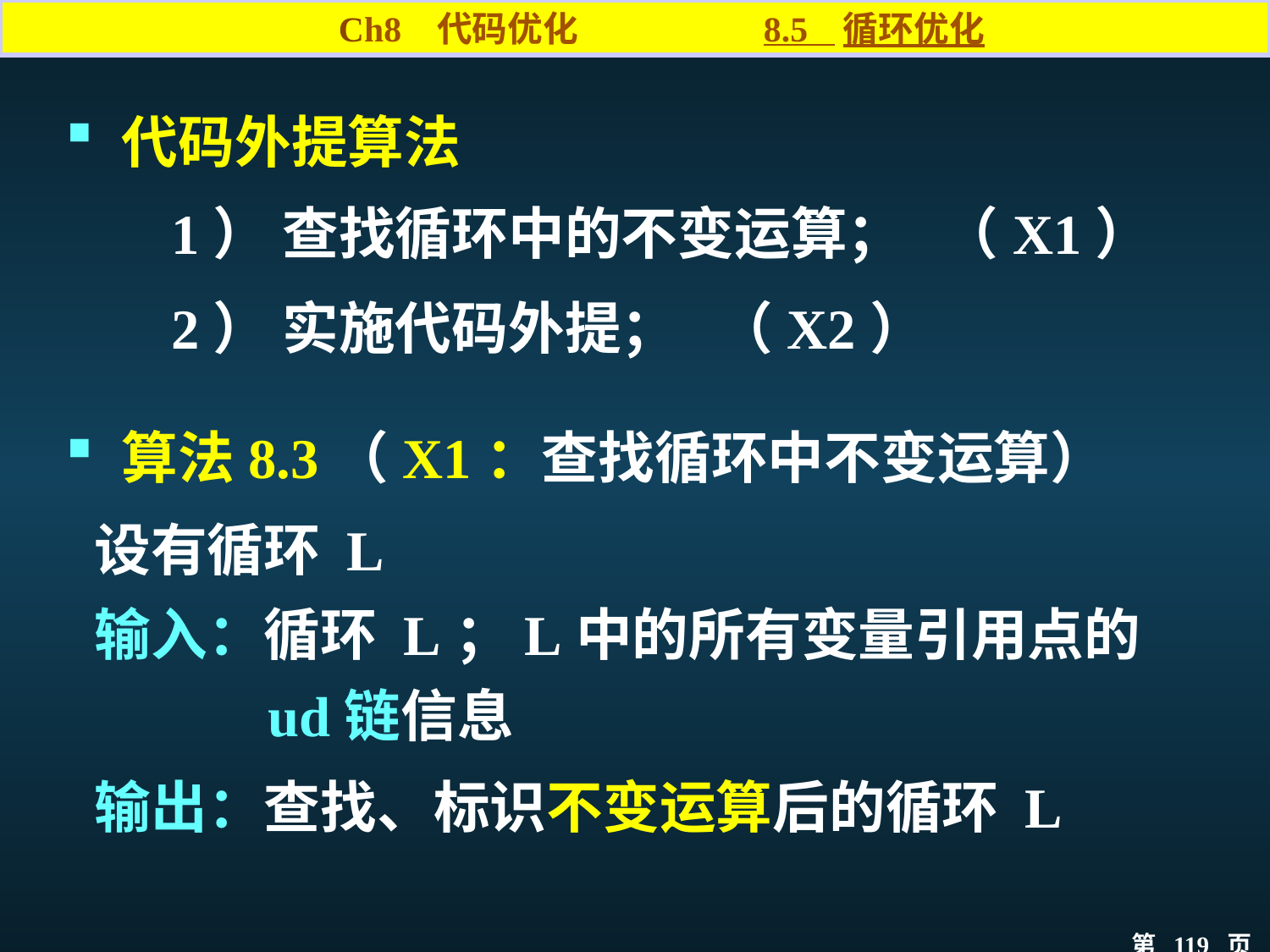

Ch8   代码优化                      8.5   循环优化

 代码外提算法
1） 查找循环中的不变运算；   （X1）
2） 实施代码外提；   （X2）
 算法8.3（X1：查找循环中不变运算）
设有循环 L
输入：循环 L；L中的所有变量引用点的 ud链信息
输出：查找、标识不变运算后的循环 L